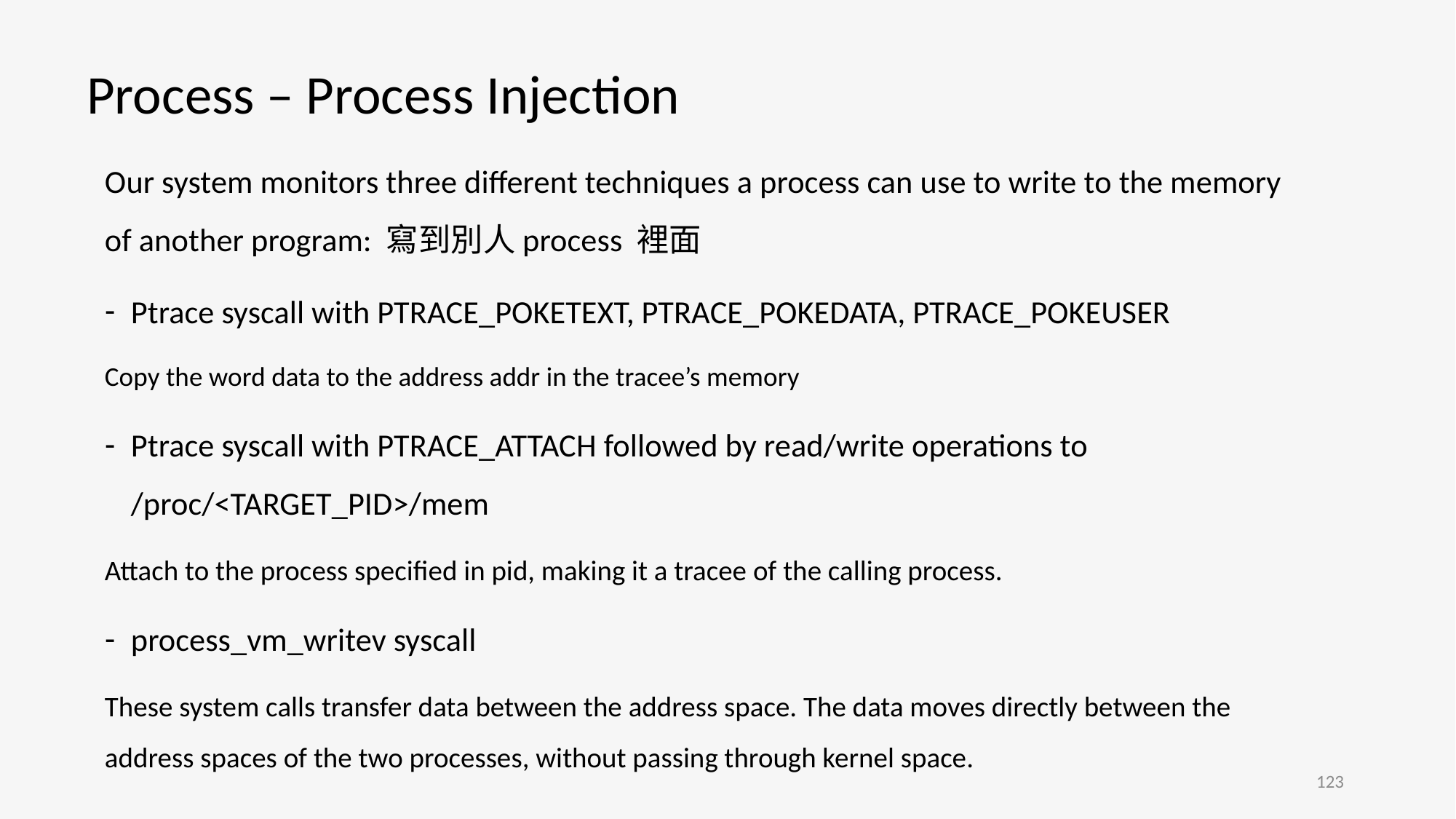

# Process – Process Injection
Our system monitors three different techniques a process can use to write to the memory of another program: 寫到別人process 裡面
Ptrace syscall with PTRACE_POKETEXT, PTRACE_POKEDATA, PTRACE_POKEUSER
Copy the word data to the address addr in the tracee’s memory
Ptrace syscall with PTRACE_ATTACH followed by read/write operations to /proc/<TARGET_PID>/mem
Attach to the process specified in pid, making it a tracee of the calling process.
process_vm_writev syscall
These system calls transfer data between the address space. The data moves directly between the address spaces of the two processes, without passing through kernel space.

123